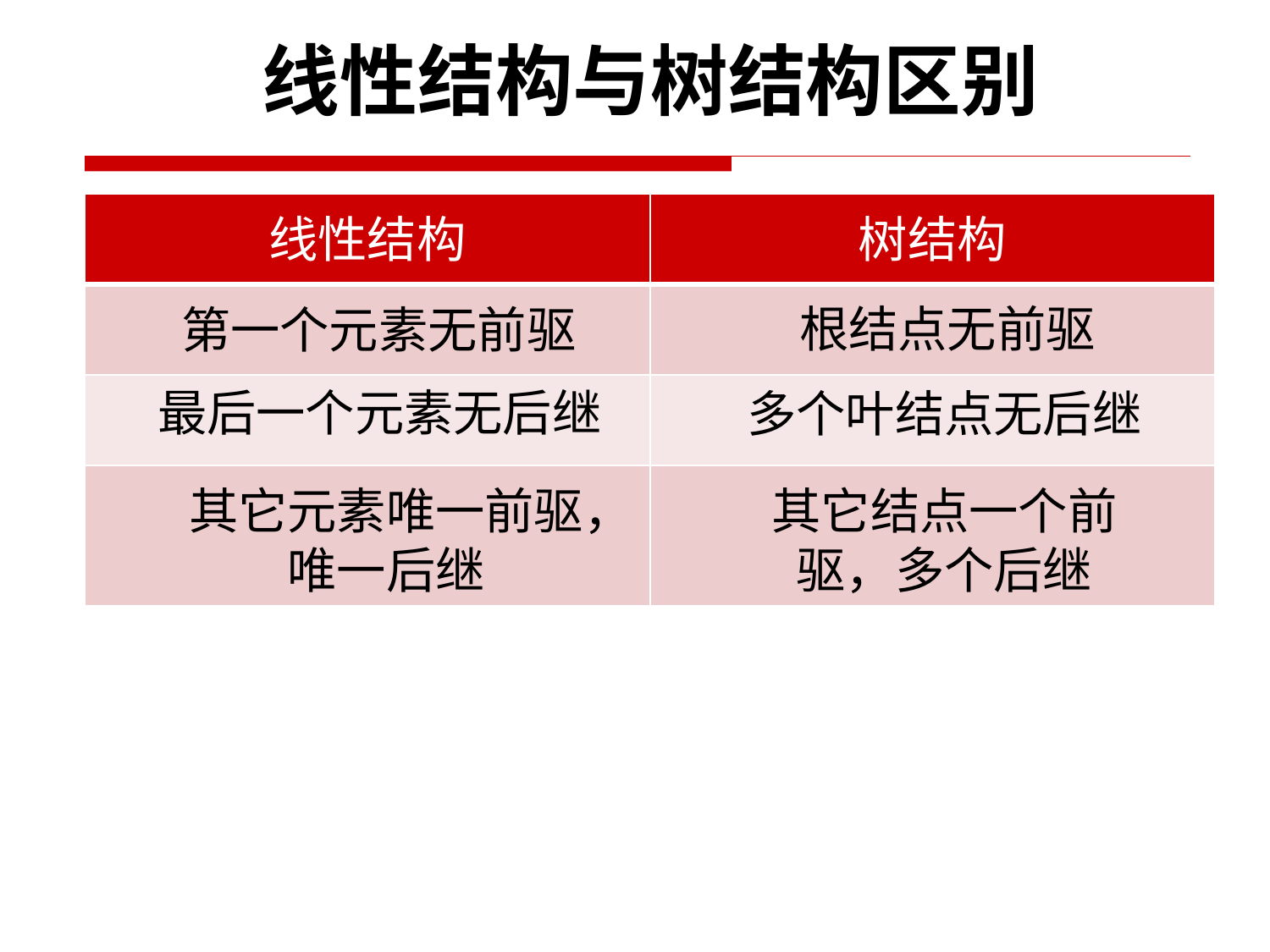

线性结构与树结构区别
| 线性结构 | 树结构 |
| --- | --- |
|  |  |
|  |  |
|  |  |
根结点无前驱
第一个元素无前驱
最后一个元素无后继
多个叶结点无后继
其它元素唯一前驱，唯一后继
其它结点一个前驱，多个后继